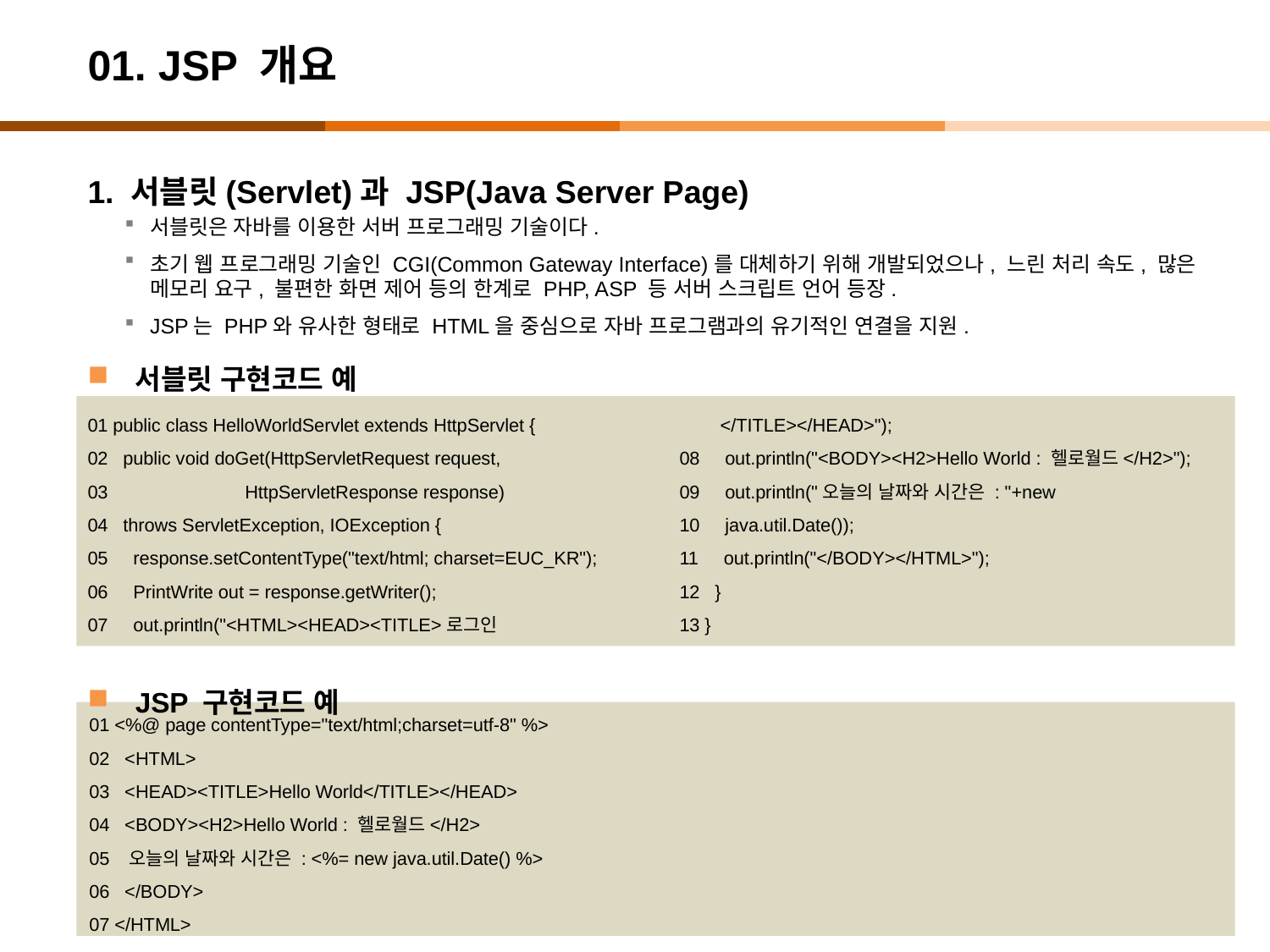

# 01. JSP 개요
1. 서블릿(Servlet)과 JSP(Java Server Page)
서블릿은 자바를 이용한 서버 프로그래밍 기술이다.
초기 웹 프로그래밍 기술인 CGI(Common Gateway Interface)를 대체하기 위해 개발되었으나, 느린 처리 속도, 많은 메모리 요구, 불편한 화면 제어 등의 한계로 PHP, ASP 등 서버 스크립트 언어 등장.
JSP는 PHP와 유사한 형태로 HTML을 중심으로 자바 프로그램과의 유기적인 연결을 지원.
서블릿 구현코드 예

JSP 구현코드 예

01 public class HelloWorldServlet extends HttpServlet {
02   public void doGet(HttpServletRequest request,
03                           HttpServletResponse response)
04   throws ServletException, IOException {
05     response.setContentType("text/html; charset=EUC_KR");
06     PrintWrite out = response.getWriter();
07     out.println("<HTML><HEAD><TITLE>로그인
        </TITLE></HEAD>");
08     out.println("<BODY><H2>Hello World : 헬로월드</H2>");
09     out.println("오늘의 날짜와 시간은 : "+new
10     java.util.Date());
11     out.println("</BODY></HTML>");
12   }
13 }

01 <%@ page contentType="text/html;charset=utf-8" %>
02   <HTML>
03   <HEAD><TITLE>Hello World</TITLE></HEAD>
04   <BODY><H2>Hello World : 헬로월드</H2>
05   오늘의 날짜와 시간은 : <%= new java.util.Date() %>
06   </BODY>
07 </HTML>